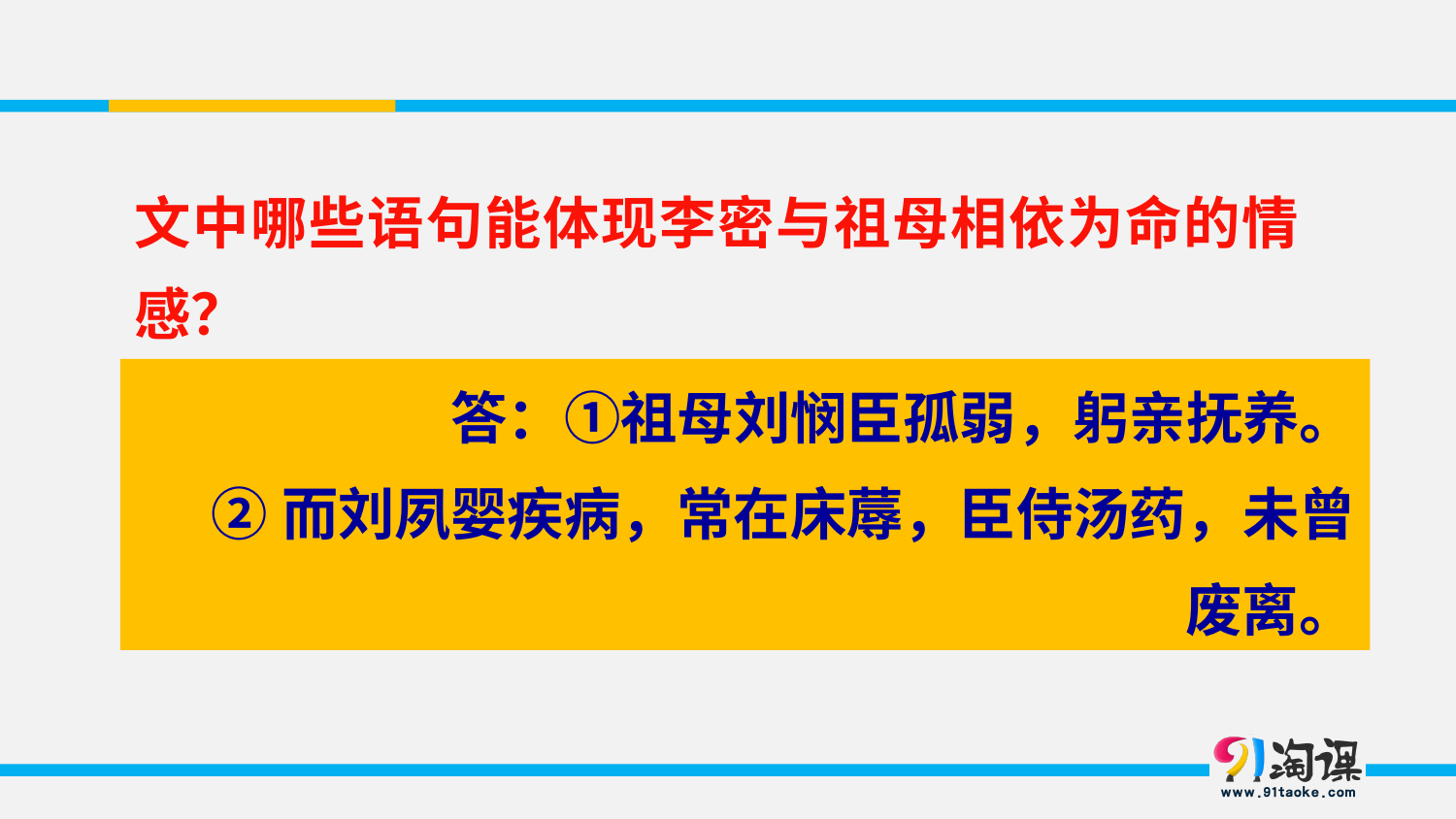

文中哪些语句能体现李密与祖母相依为命的情感？
答：①祖母刘悯臣孤弱，躬亲抚养。
 ②而刘夙婴疾病，常在床蓐，臣侍汤药，未曾
废离。